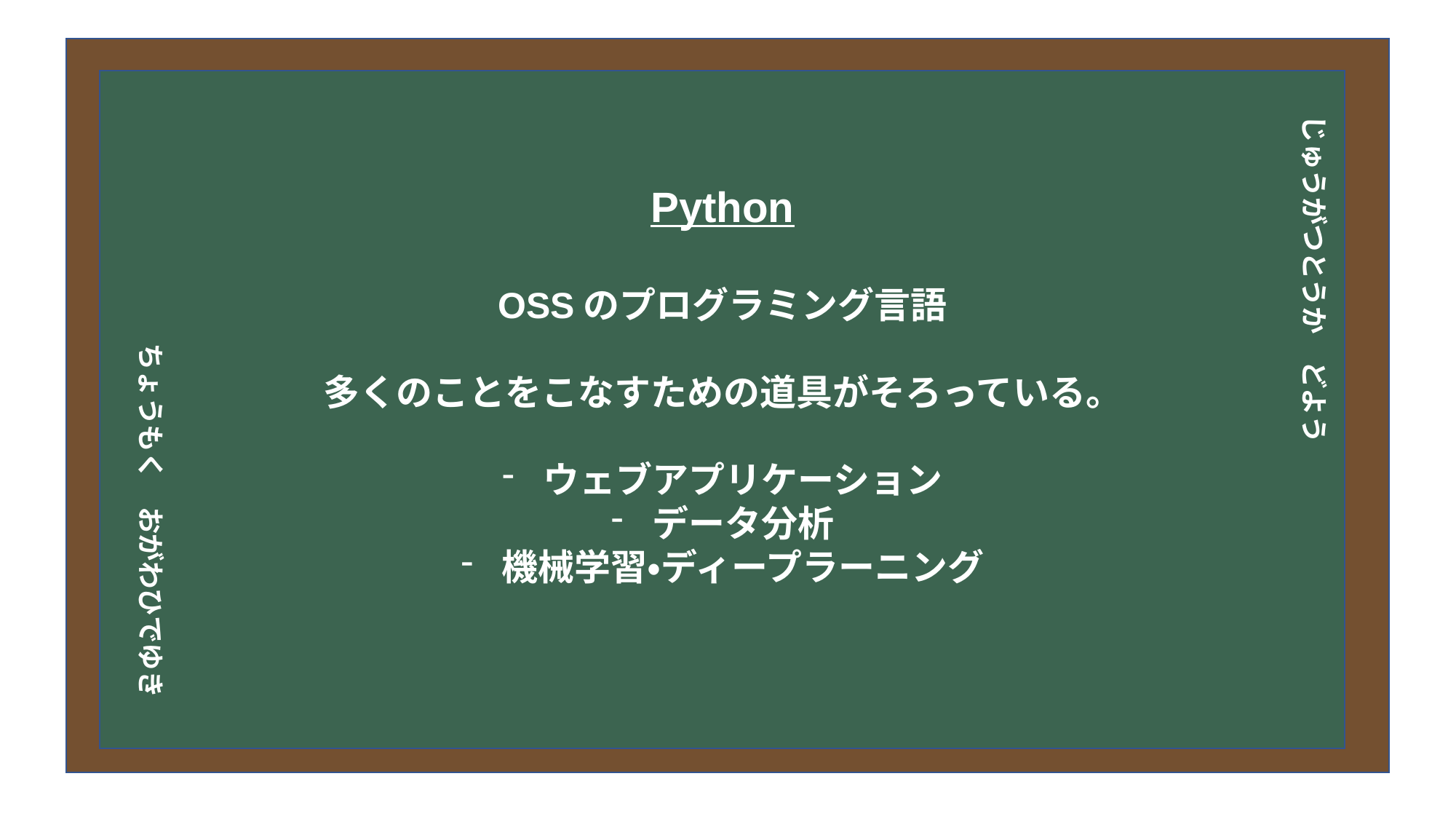

# 今日の目次
Python

OSSのプログラミング言語

多くのことをこなすための道具がそろっている。

ウェブアプリケーション
データ分析
機械学習・ディープラーニング

じゅうがつとうか　どよう

DXについて
中小企業の問題
解決提案
まとめ
ちょうもく　おがわひでゆき